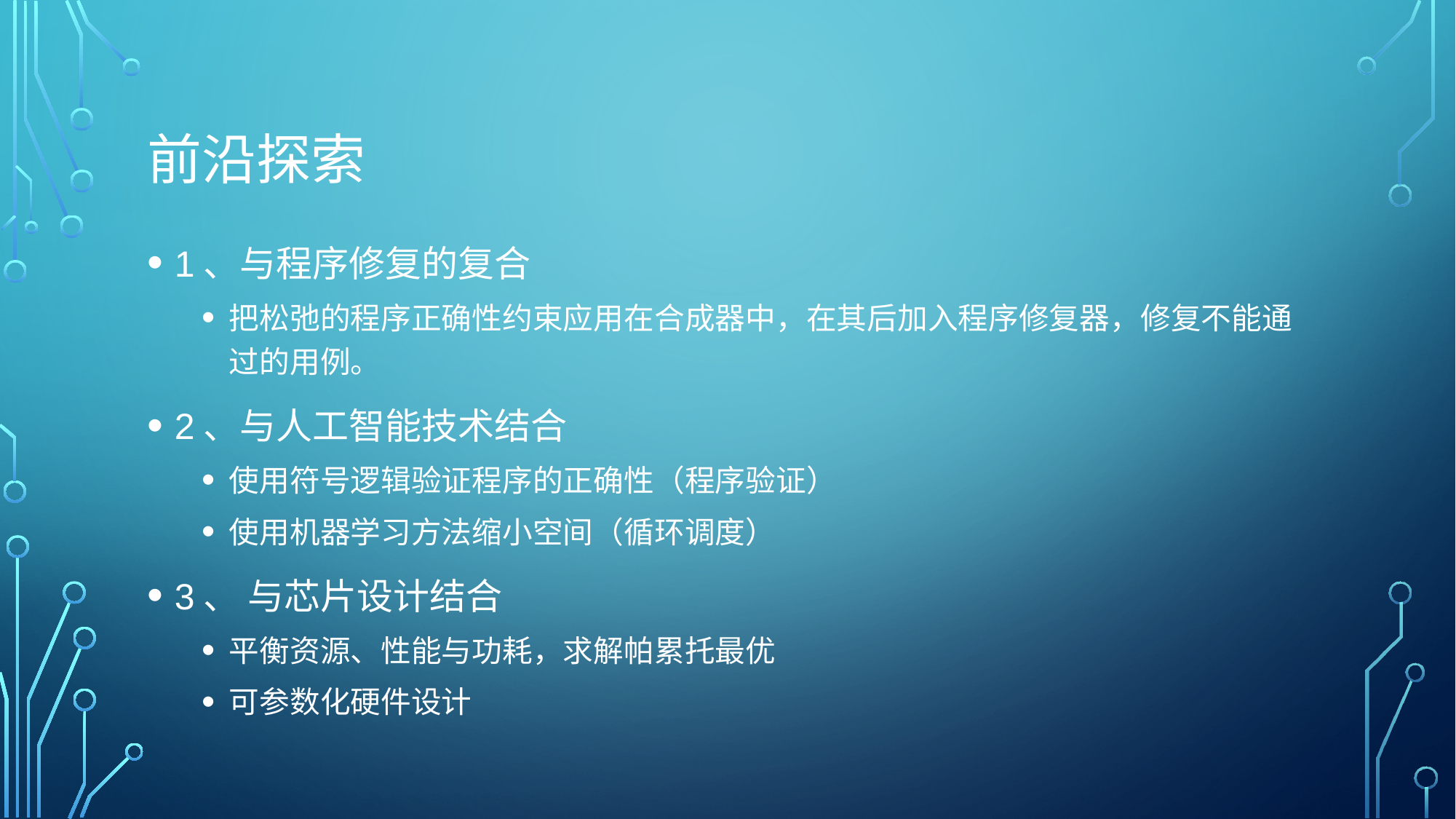

# 前沿探索
1、与程序修复的复合
把松弛的程序正确性约束应用在合成器中，在其后加入程序修复器，修复不能通过的用例。
2、与人工智能技术结合
使用符号逻辑验证程序的正确性（程序验证）
使用机器学习方法缩小空间（循环调度）
3、 与芯片设计结合
平衡资源、性能与功耗，求解帕累托最优
可参数化硬件设计